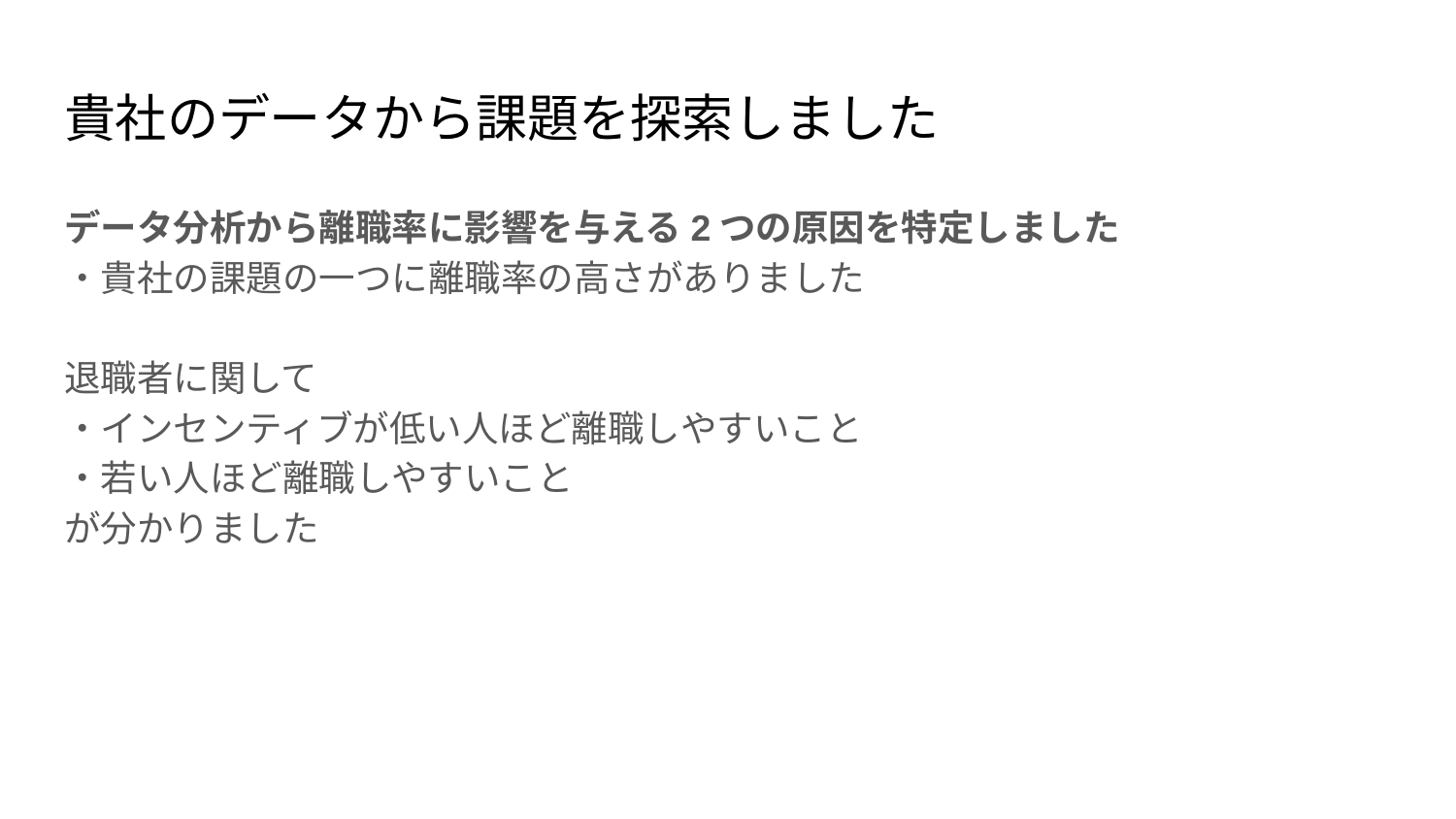

# 貴社のデータから課題を探索しました
データ分析から離職率に影響を与える2つの原因を特定しました
・貴社の課題の一つに離職率の高さがありました

退職者に関して
・インセンティブが低い人ほど離職しやすいこと
・若い人ほど離職しやすいこと
が分かりました